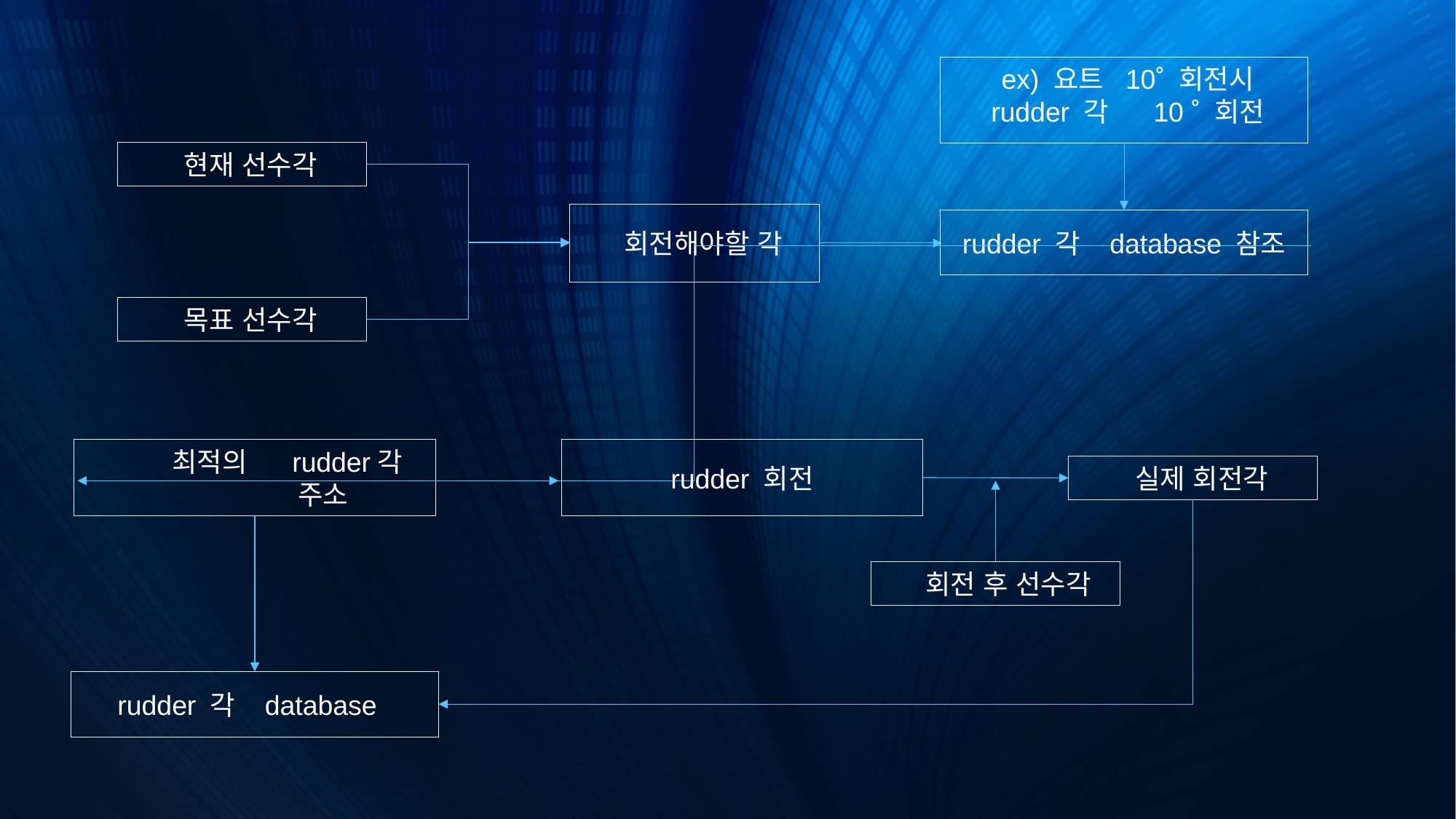

ex) 요트  10˚ 회전시
 rudder 각     10 ˚ 회전
        현재 선수각
      회전해야할 각
 rudder 각   database 참조
        목표 선수각
             최적의     rudder각
                           주소
rudder 회전
        실제 회전각
      회전 후 선수각
 rudder 각   database